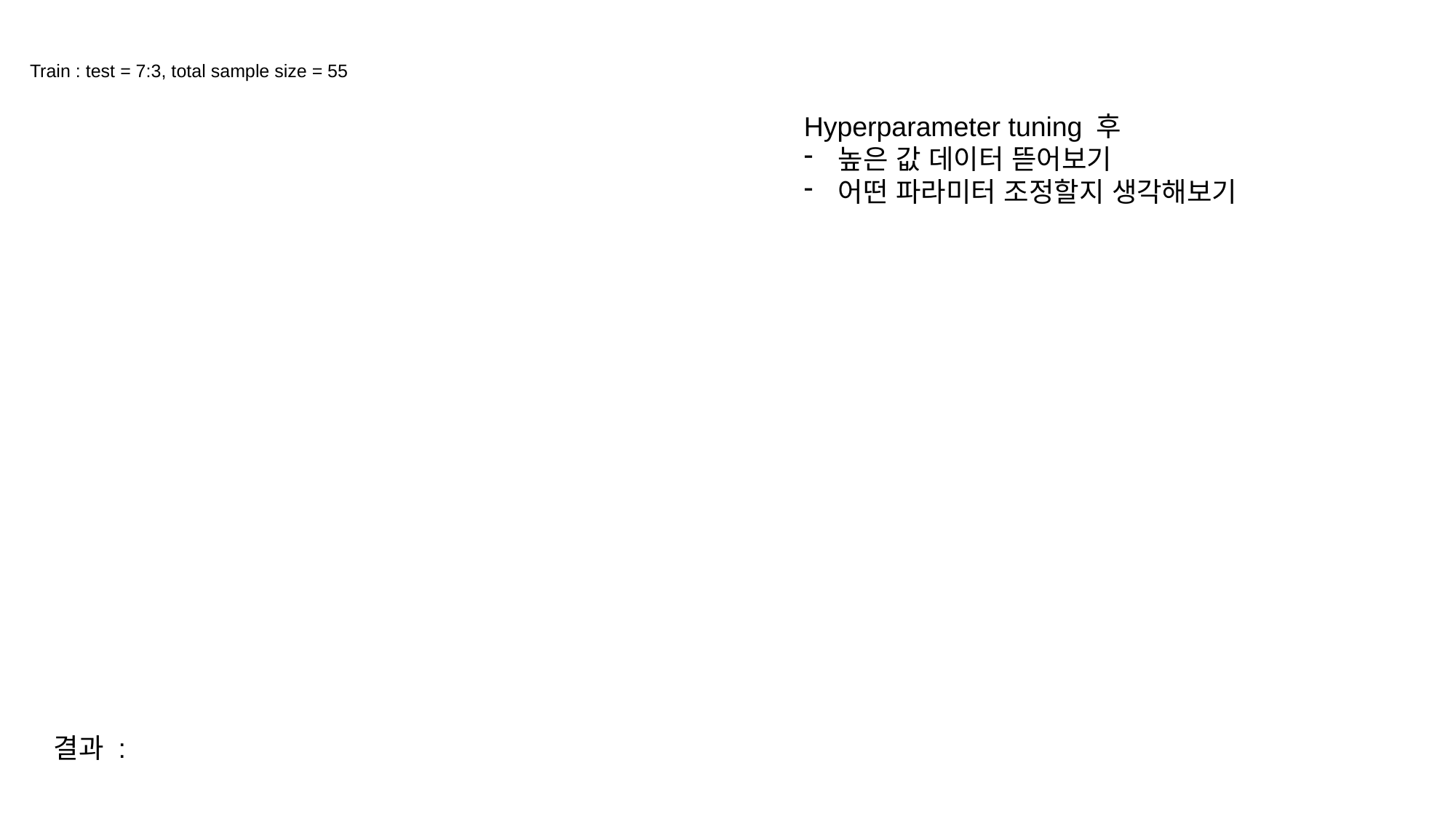

Train : test = 7:3, total sample size = 55
Hyperparameter tuning 후
높은 값 데이터 뜯어보기
어떤 파라미터 조정할지 생각해보기

결과 :